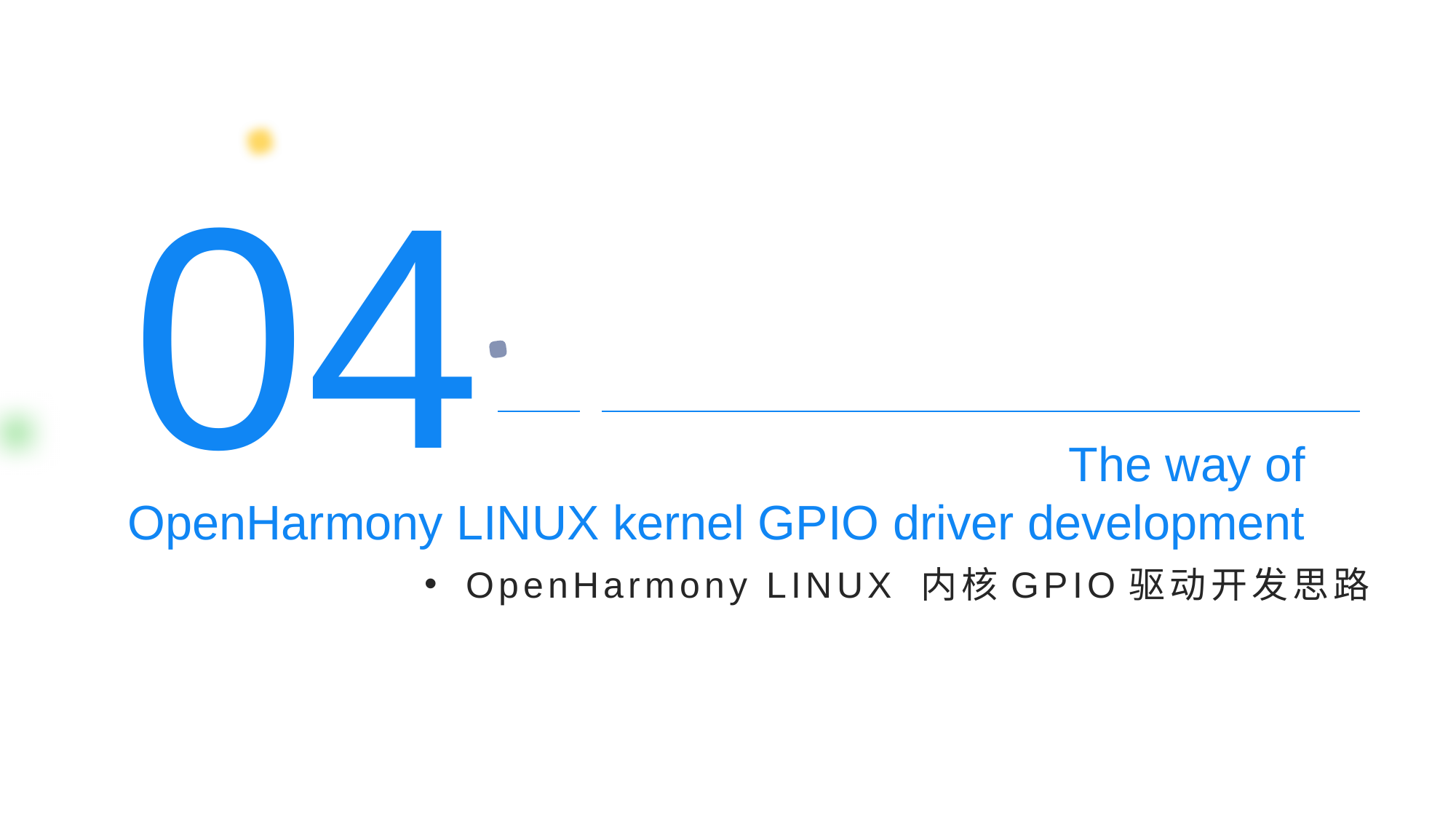

04

The way of
OpenHarmony LINUX kernel GPIO driver development
OpenHarmony LINUX 内核GPIO驱动开发思路